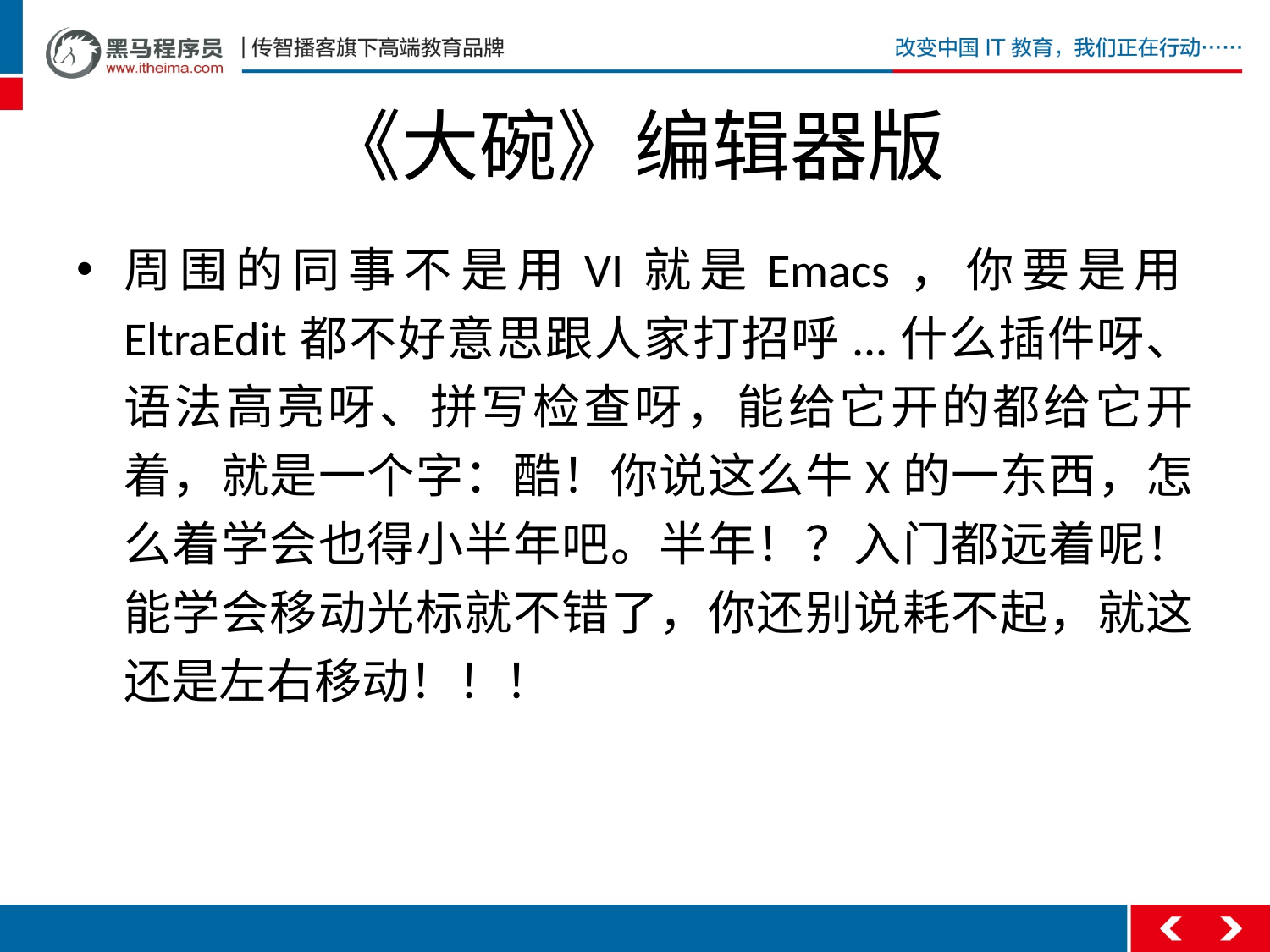

# 《大碗》编辑器版
周围的同事不是用VI就是Emacs，你要是用EltraEdit都不好意思跟人家打招呼...什么插件呀、语法高亮呀、拼写检查呀，能给它开的都给它开着，就是一个字：酷！你说这么牛X的一东西，怎么着学会也得小半年吧。半年！？入门都远着呢！能学会移动光标就不错了，你还别说耗不起，就这还是左右移动！！！